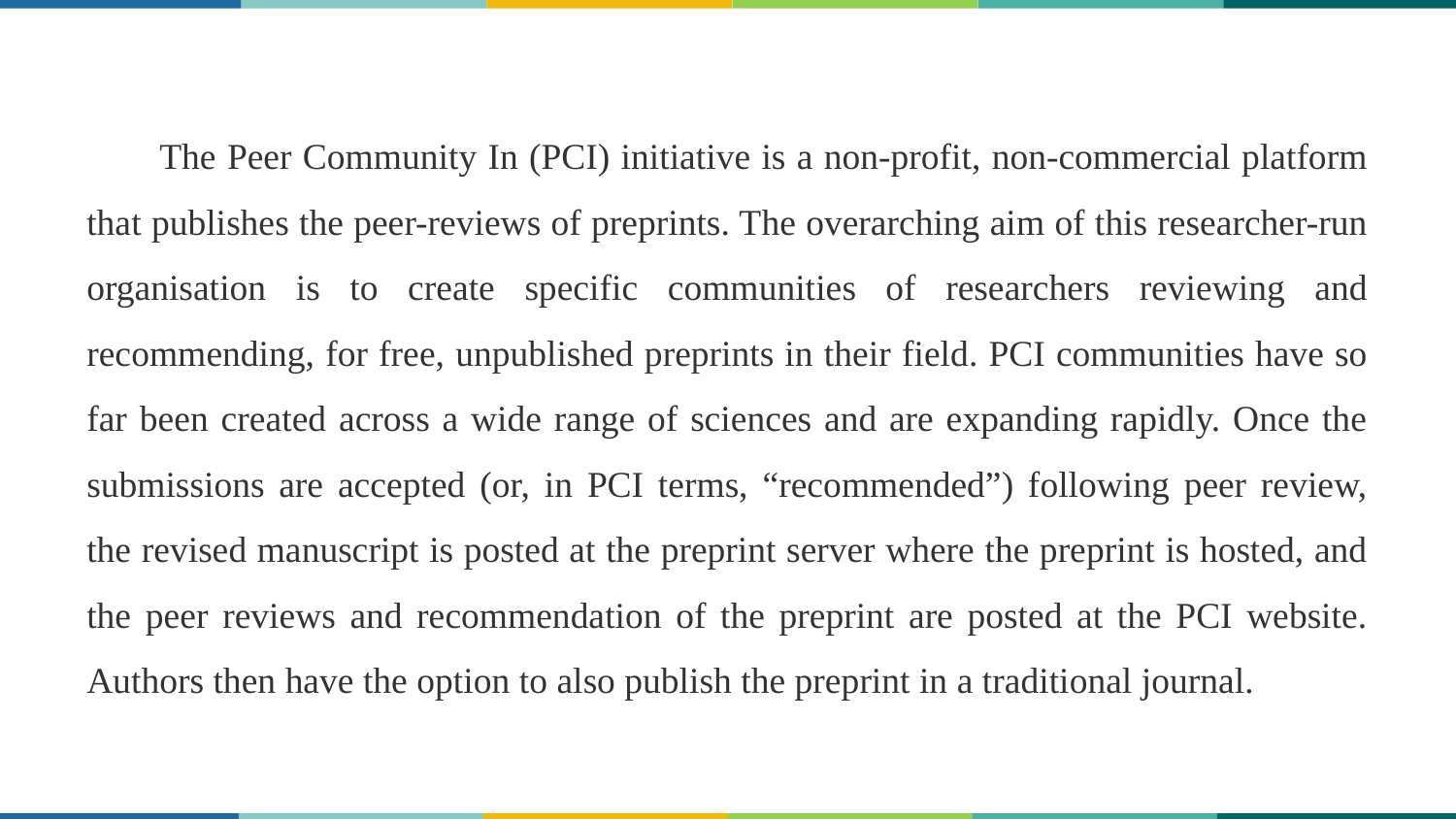

The Peer Community In (PCI) initiative is a non-profit, non-commercial platform that publishes the peer-reviews of preprints. The overarching aim of this researcher-run organisation is to create specific communities of researchers reviewing and recommending, for free, unpublished preprints in their field. PCI communities have so far been created across a wide range of sciences and are expanding rapidly. Once the submissions are accepted (or, in PCI terms, “recommended”) following peer review, the revised manuscript is posted at the preprint server where the preprint is hosted, and the peer reviews and recommendation of the preprint are posted at the PCI website. Authors then have the option to also publish the preprint in a traditional journal.

华中师范大学研究生会